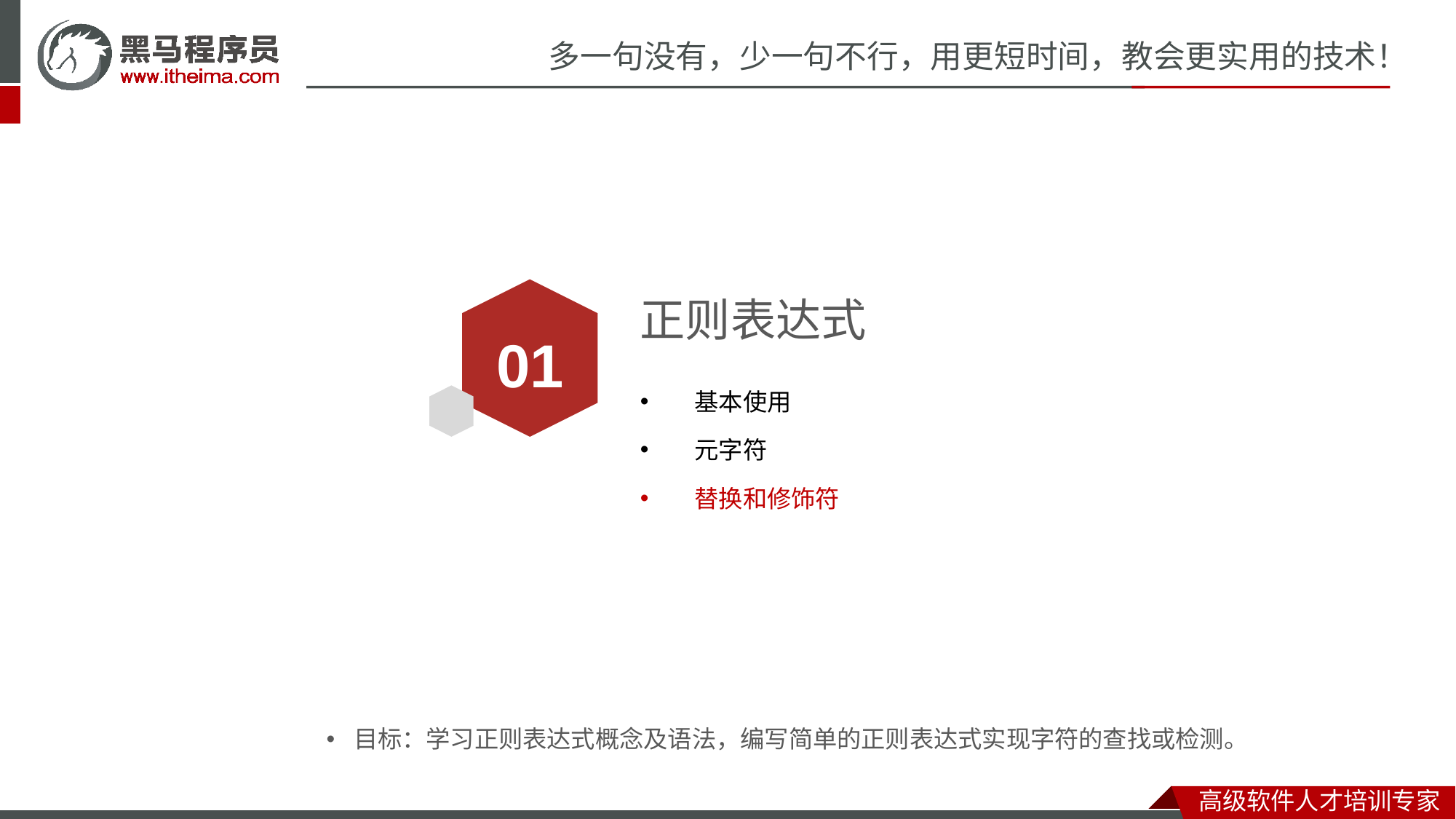

# 正则表达式
01
基本使用
元字符
替换和修饰符
目标：学习正则表达式概念及语法，编写简单的正则表达式实现字符的查找或检测。